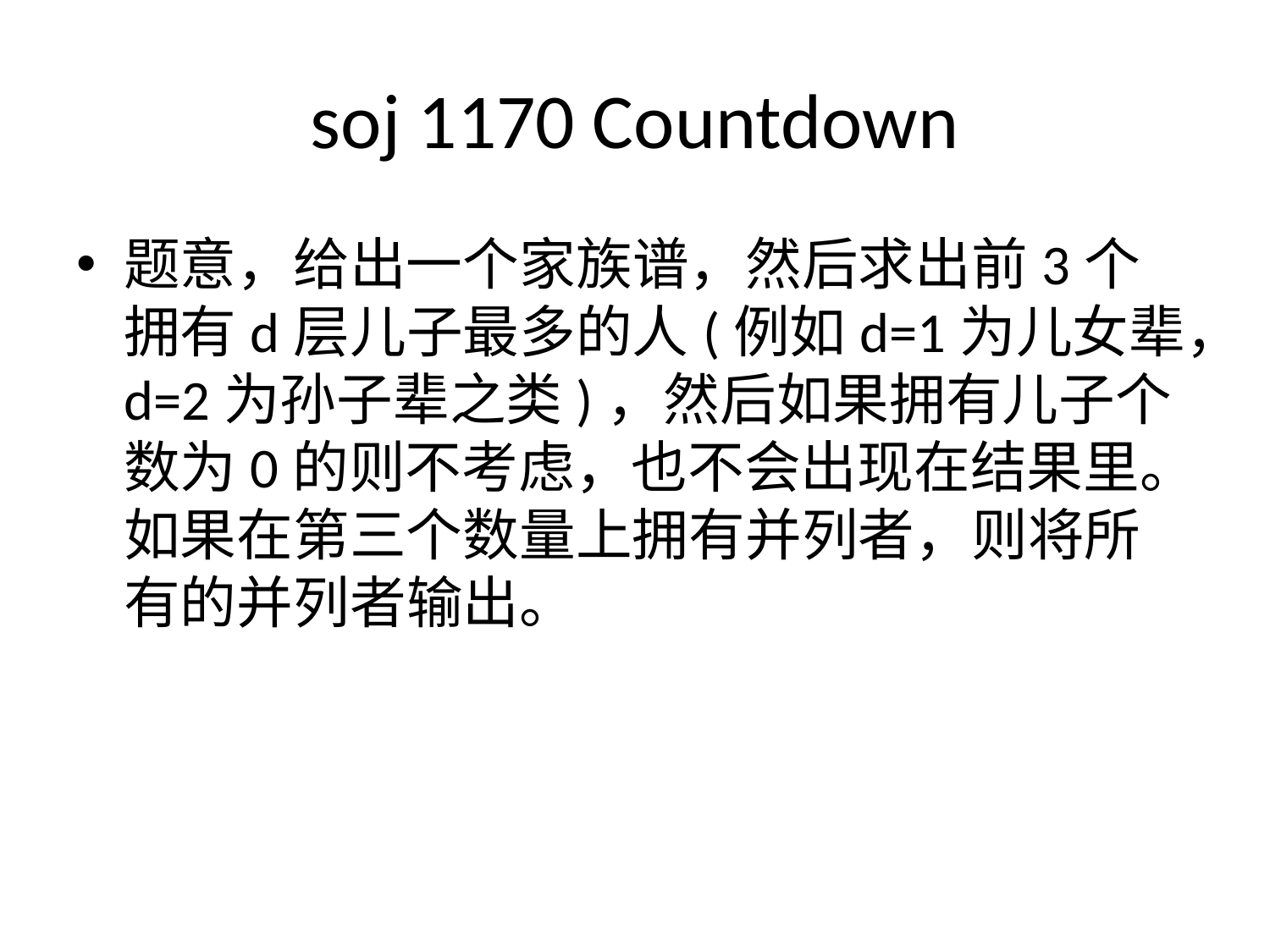

# soj 1170 Countdown
题意，给出一个家族谱，然后求出前3个拥有d层儿子最多的人(例如d=1为儿女辈，d=2为孙子辈之类)，然后如果拥有儿子个数为0的则不考虑，也不会出现在结果里。如果在第三个数量上拥有并列者，则将所有的并列者输出。